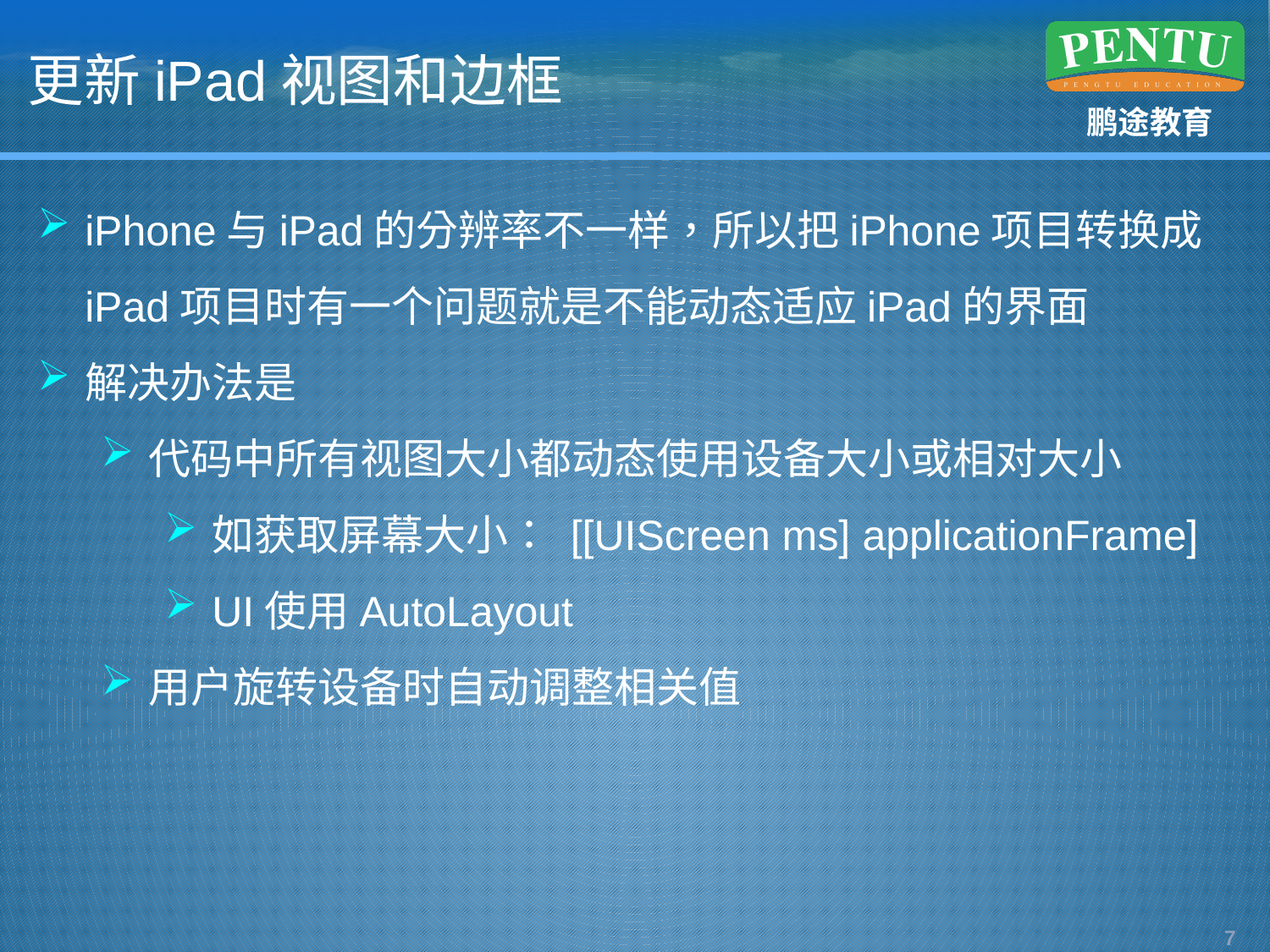

# 更新iPad视图和边框
iPhone与iPad的分辨率不一样，所以把iPhone项目转换成iPad项目时有一个问题就是不能动态适应iPad的界面
解决办法是
代码中所有视图大小都动态使用设备大小或相对大小
如获取屏幕大小： [[UIScreen ms] applicationFrame]
UI使用AutoLayout
用户旋转设备时自动调整相关值
7